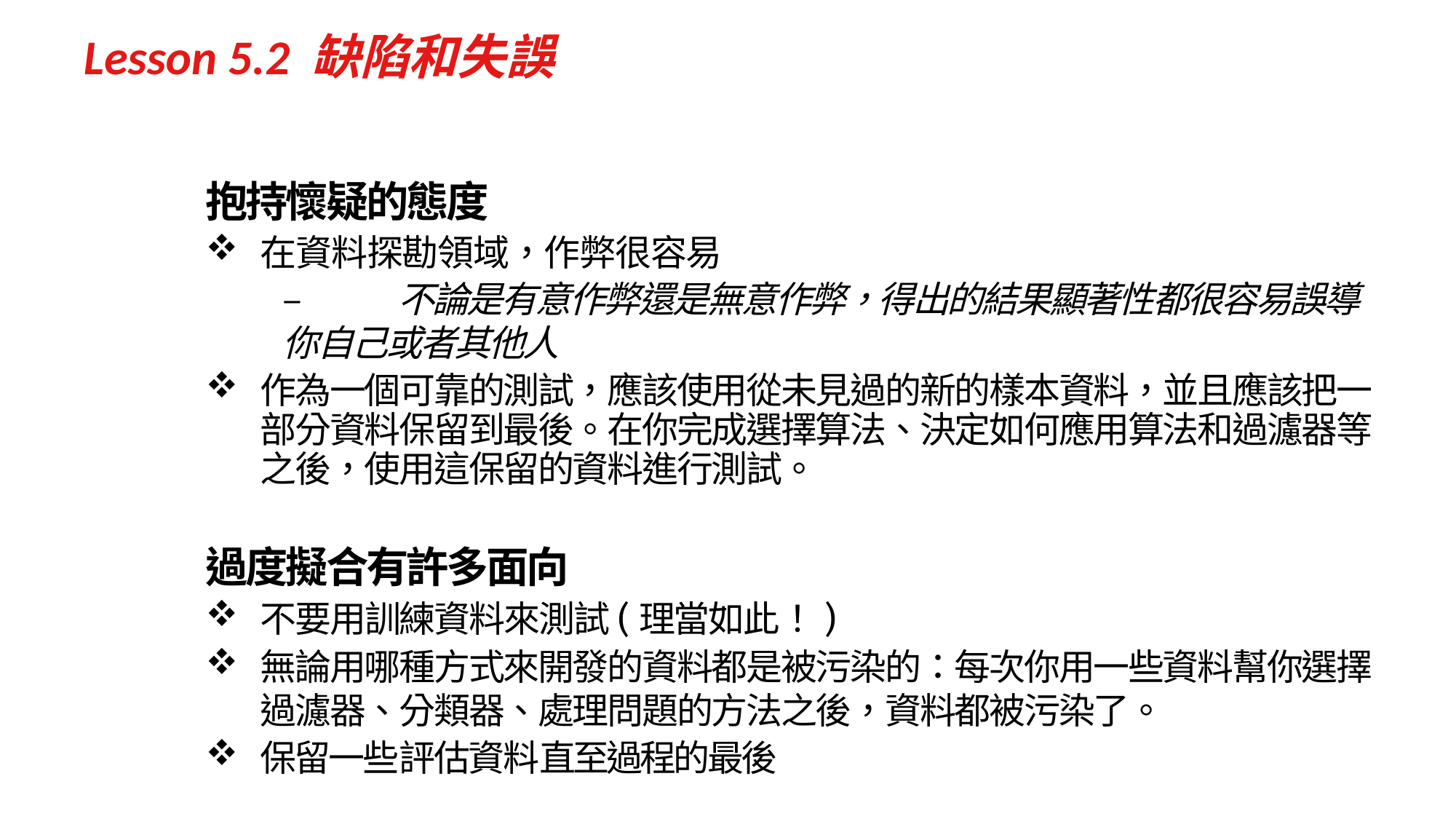

# Lesson 5.2 缺陷和失誤
抱持懷疑的態度
在資料探勘領域，作弊很容易
–	不論是有意作弊還是無意作弊，得出的結果顯著性都很容易誤導你自己或者其他人
作為一個可靠的測試，應該使用從未見過的新的樣本資料，並且應該把一部分資料保留到最後。在你完成選擇算法、決定如何應用算法和過濾器等之後，使用這保留的資料進行測試。

過度擬合有許多面向
不要用訓練資料來測試(理當如此！)
無論用哪種方式來開發的資料都是被污染的：每次你用一些資料幫你選擇過濾器、分類器、處理問題的方法之後，資料都被污染了。
保留一些評估資料直至過程的最後